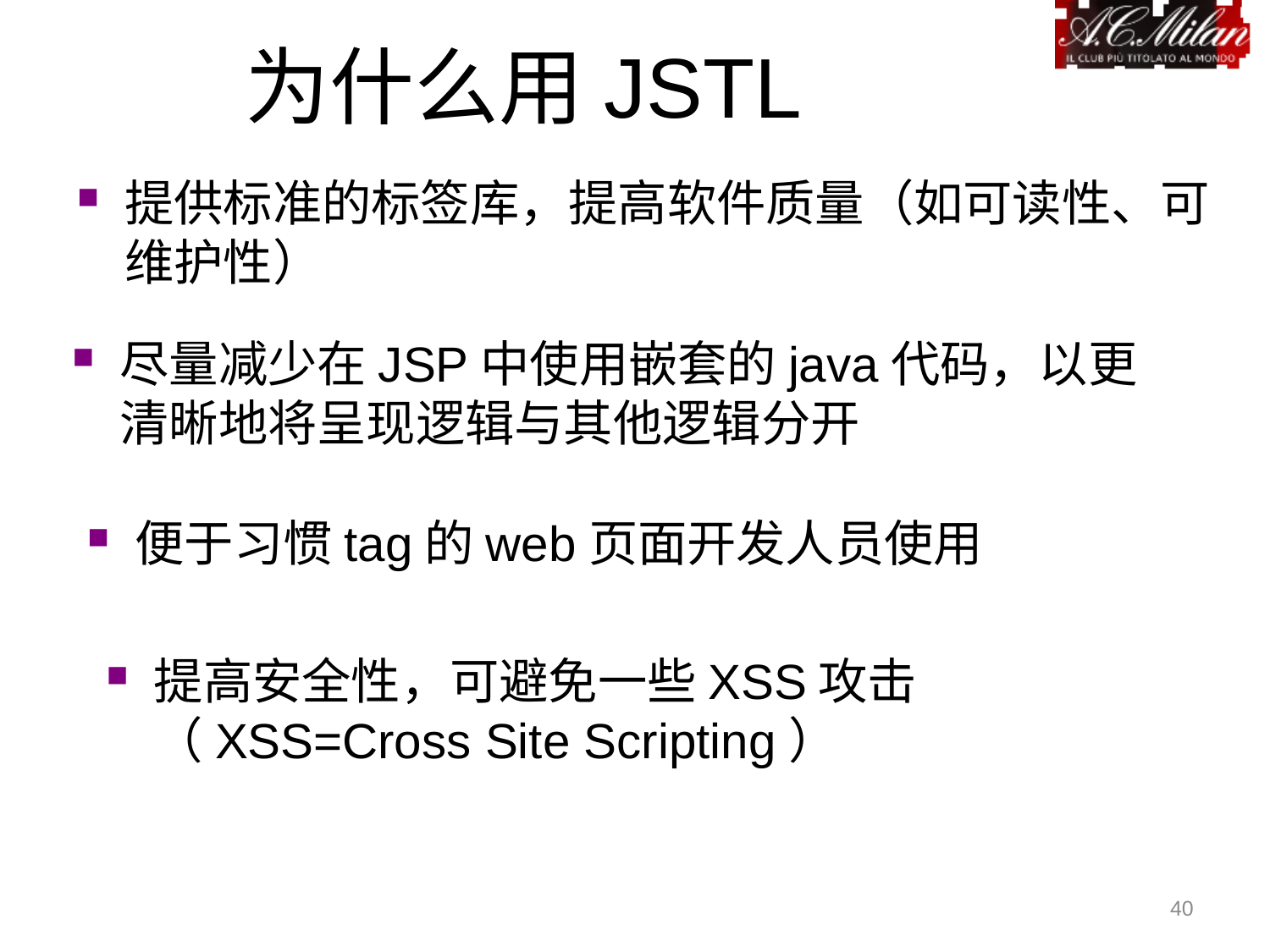

为什么用JSTL
提供标准的标签库，提高软件质量（如可读性、可维护性）
尽量减少在JSP中使用嵌套的java代码，以更清晰地将呈现逻辑与其他逻辑分开
便于习惯tag的web页面开发人员使用
提高安全性，可避免一些XSS攻击（XSS=Cross Site Scripting）
40